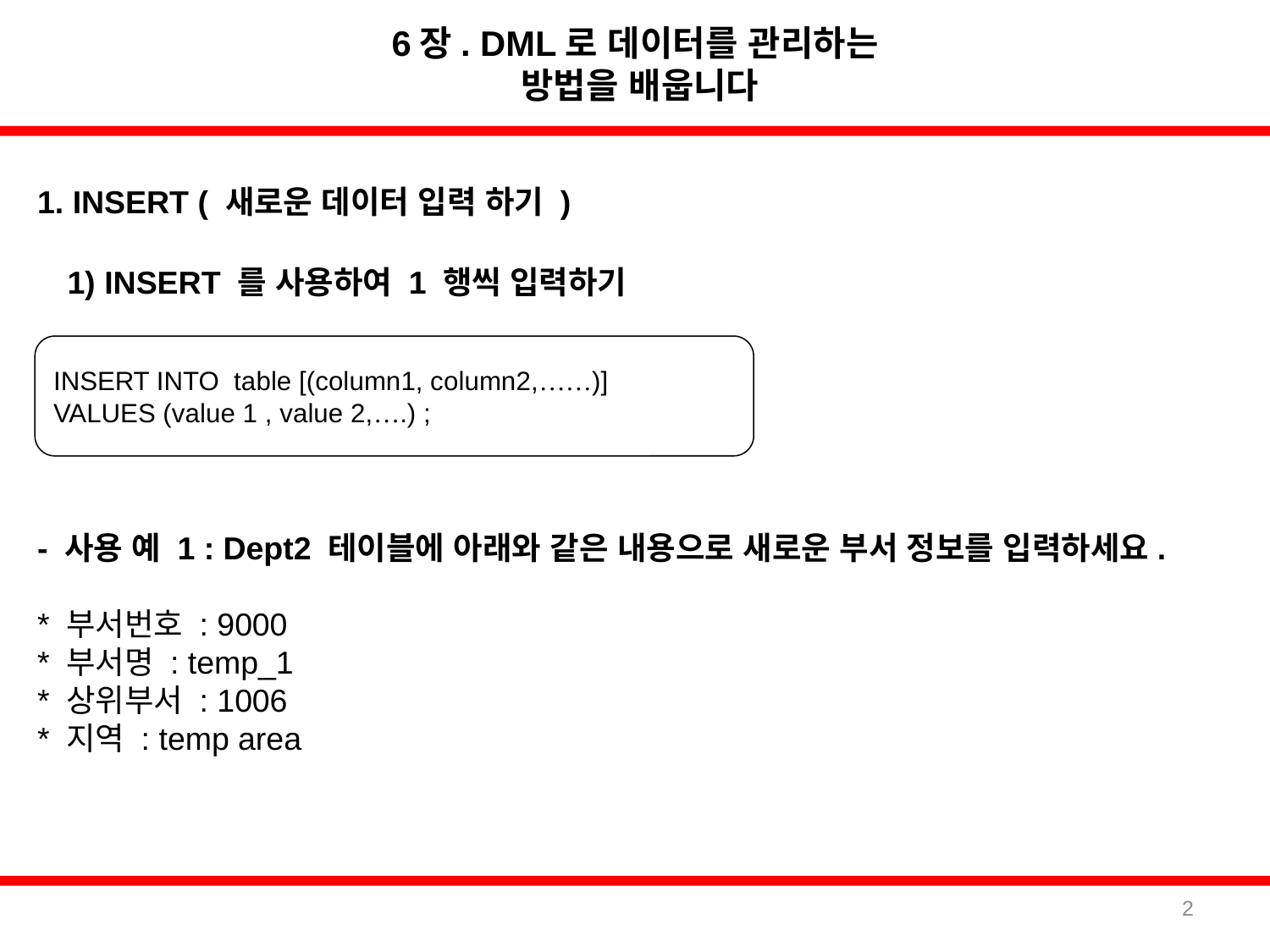

6장. DML로 데이터를 관리하는
방법을 배웁니다

1. INSERT ( 새로운 데이터 입력 하기 )
1) INSERT 를 사용하여 1 행씩 입력하기
INSERT INTO  table [(column1, column2,……)]
VALUES (value 1 , value 2,….) ;
- 사용 예 1 : Dept2 테이블에 아래와 같은 내용으로 새로운 부서 정보를 입력하세요.

* 부서번호 : 9000
* 부서명 : temp_1
* 상위부서 : 1006
* 지역 : temp area

2